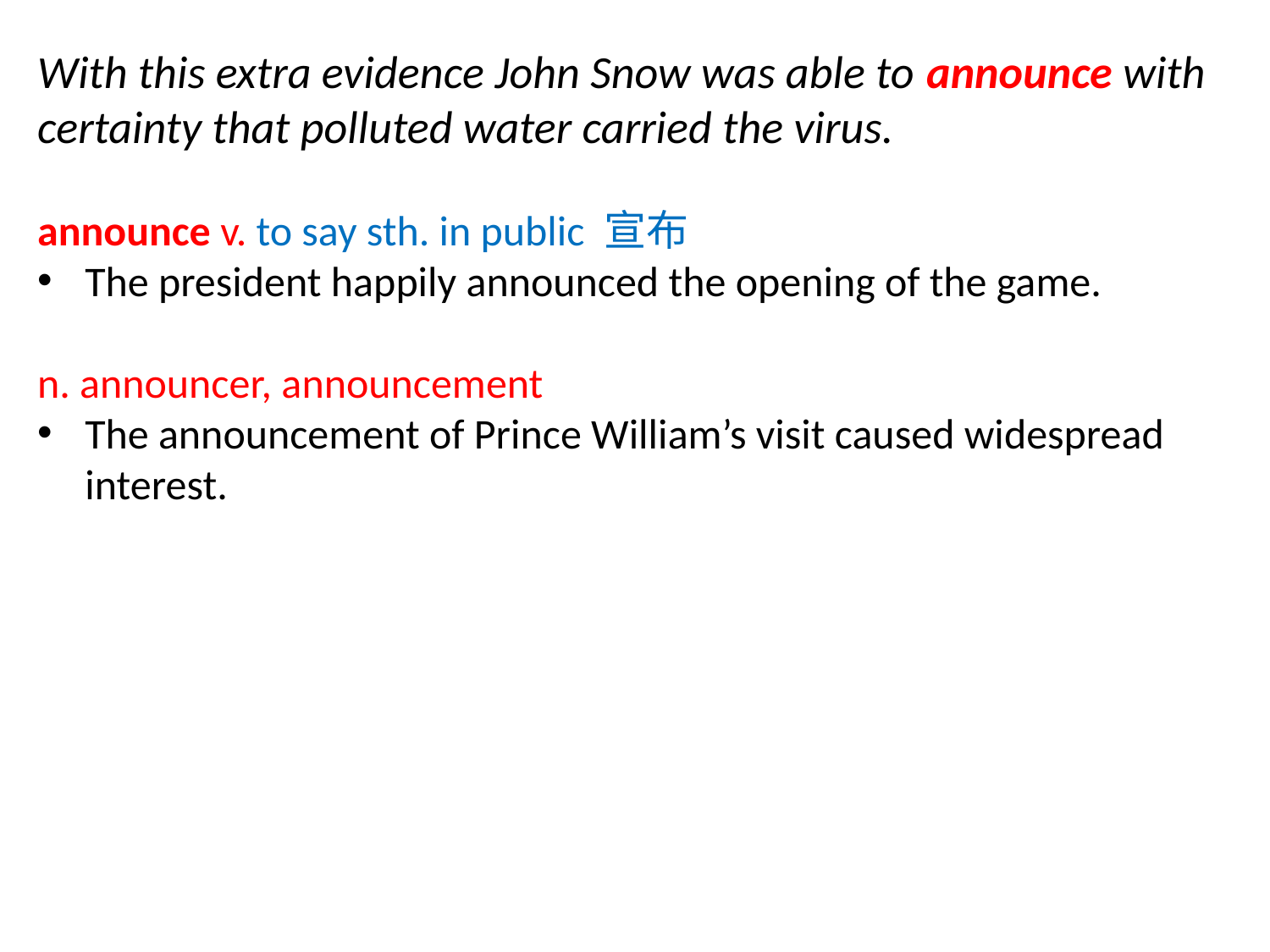

With this extra evidence John Snow was able to announce with certainty that polluted water carried the virus.

announce v. to say sth. in public 宣布
The president happily announced the opening of the game.

n. announcer, announcement
The announcement of Prince William’s visit caused widespread interest.